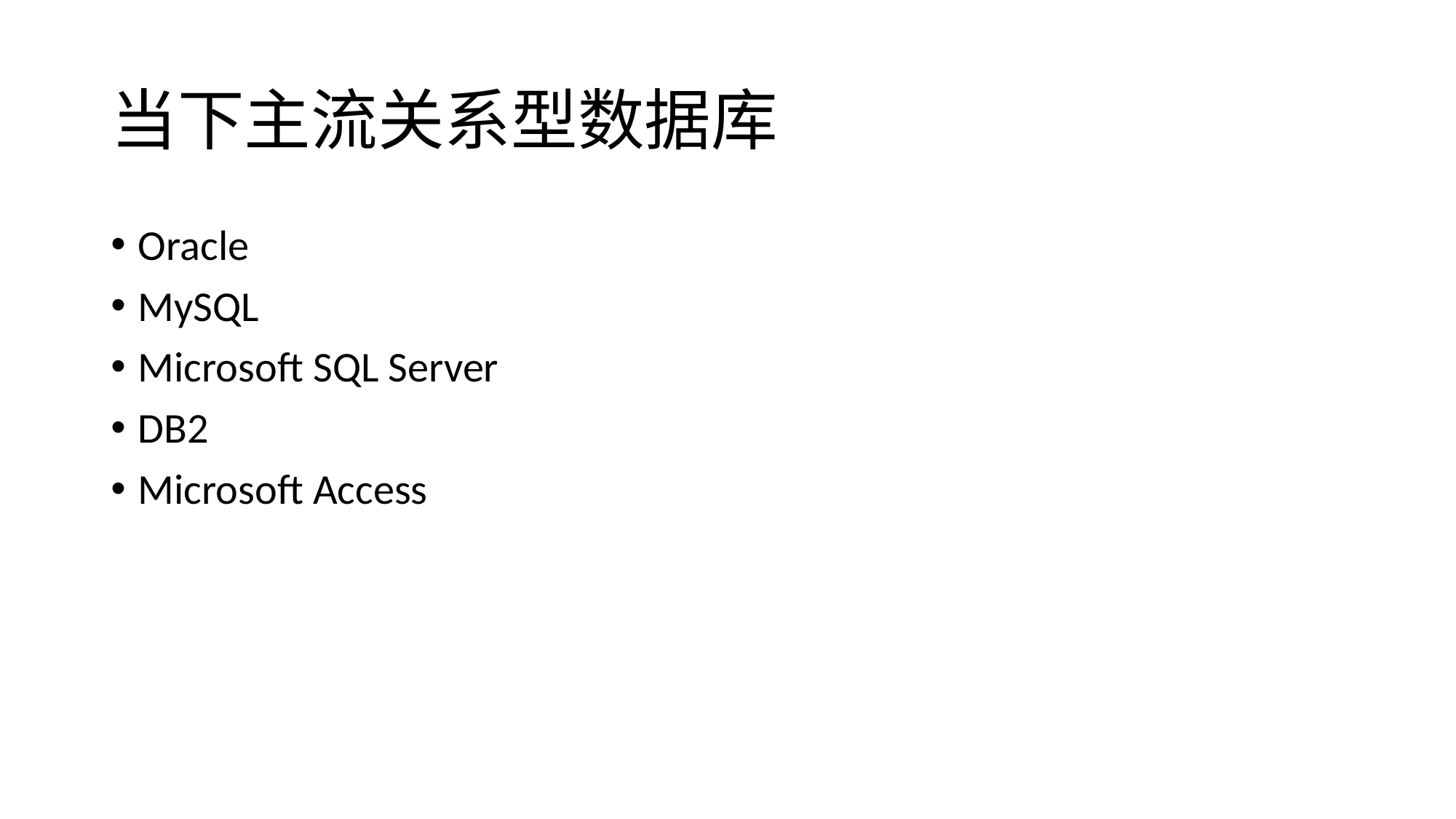

# 当下主流关系型数据库
Oracle
MySQL
Microsoft SQL Server
DB2
Microsoft Access